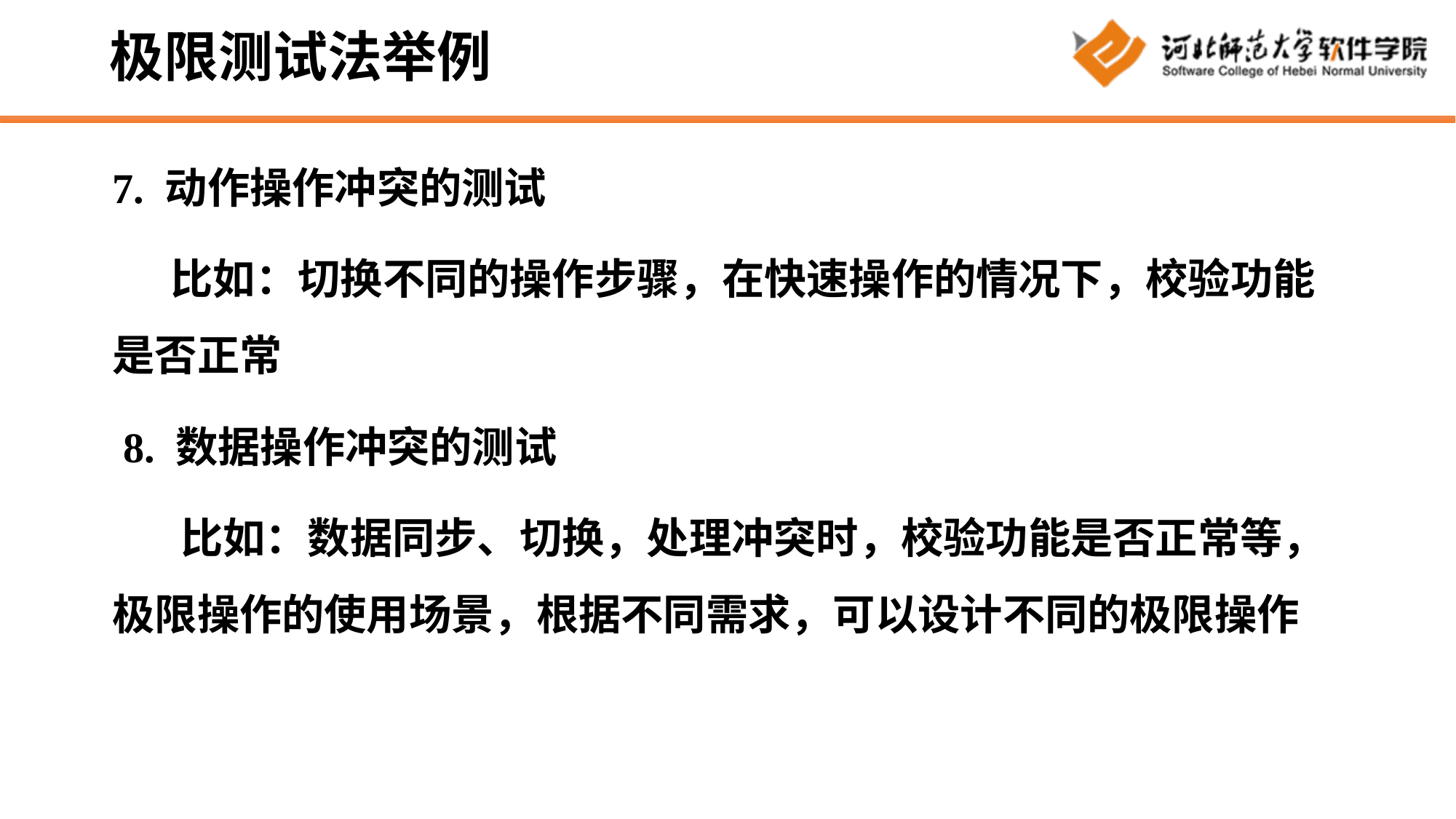

# 极限测试法举例
7. 动作操作冲突的测试
     比如：切换不同的操作步骤，在快速操作的情况下，校验功能是否正常
 8. 数据操作冲突的测试
      比如：数据同步、切换，处理冲突时，校验功能是否正常等，极限操作的使用场景，根据不同需求，可以设计不同的极限操作